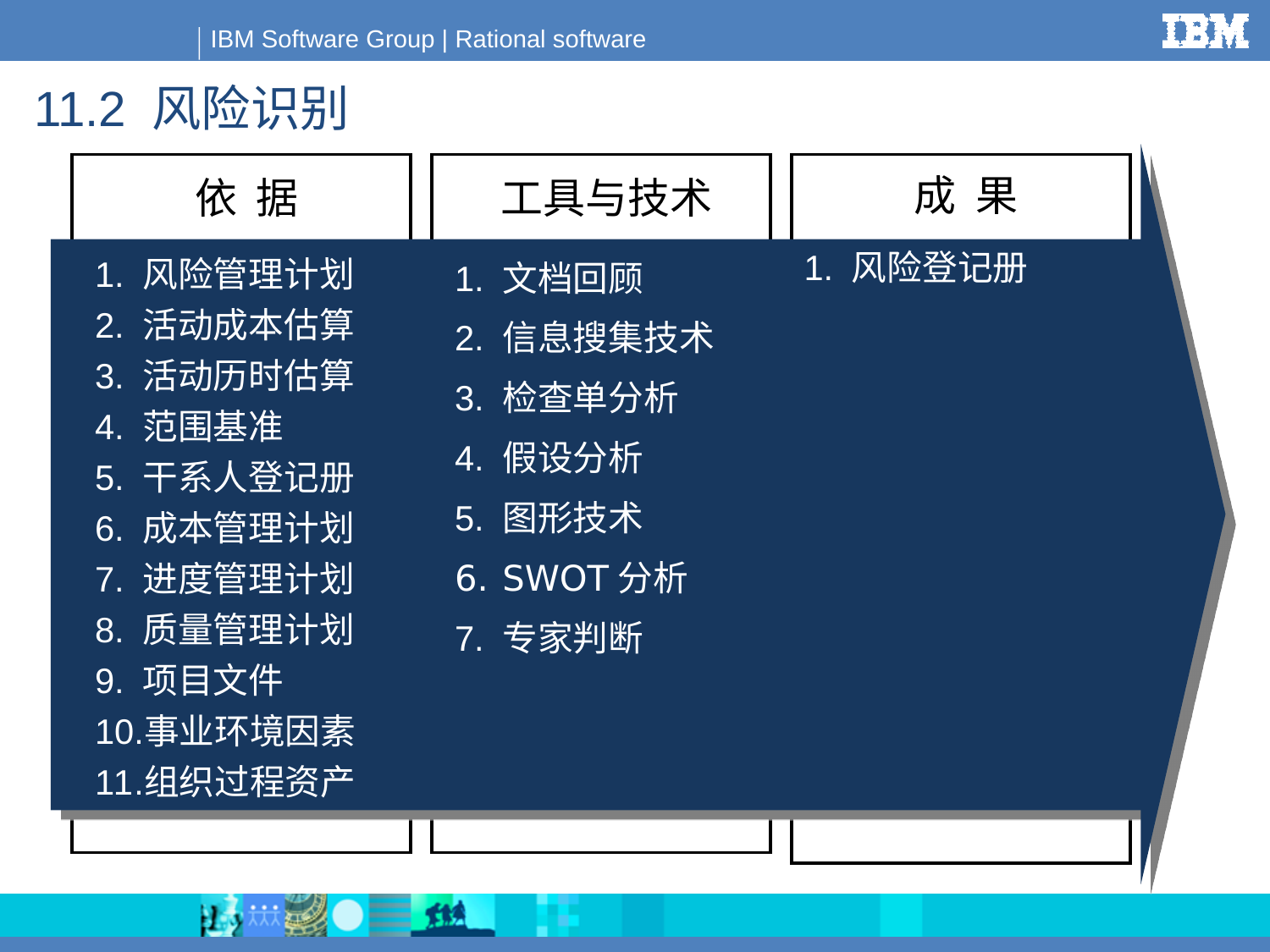

# 11.2 风险识别

成  果
依  据
工具与技术
风险管理计划
活动成本估算
活动历时估算
范围基准
干系人登记册
成本管理计划
进度管理计划
质量管理计划
项目文件
事业环境因素
组织过程资产

风险登记册

文档回顾
信息搜集技术
检查单分析
假设分析
图形技术
SWOT分析
专家判断